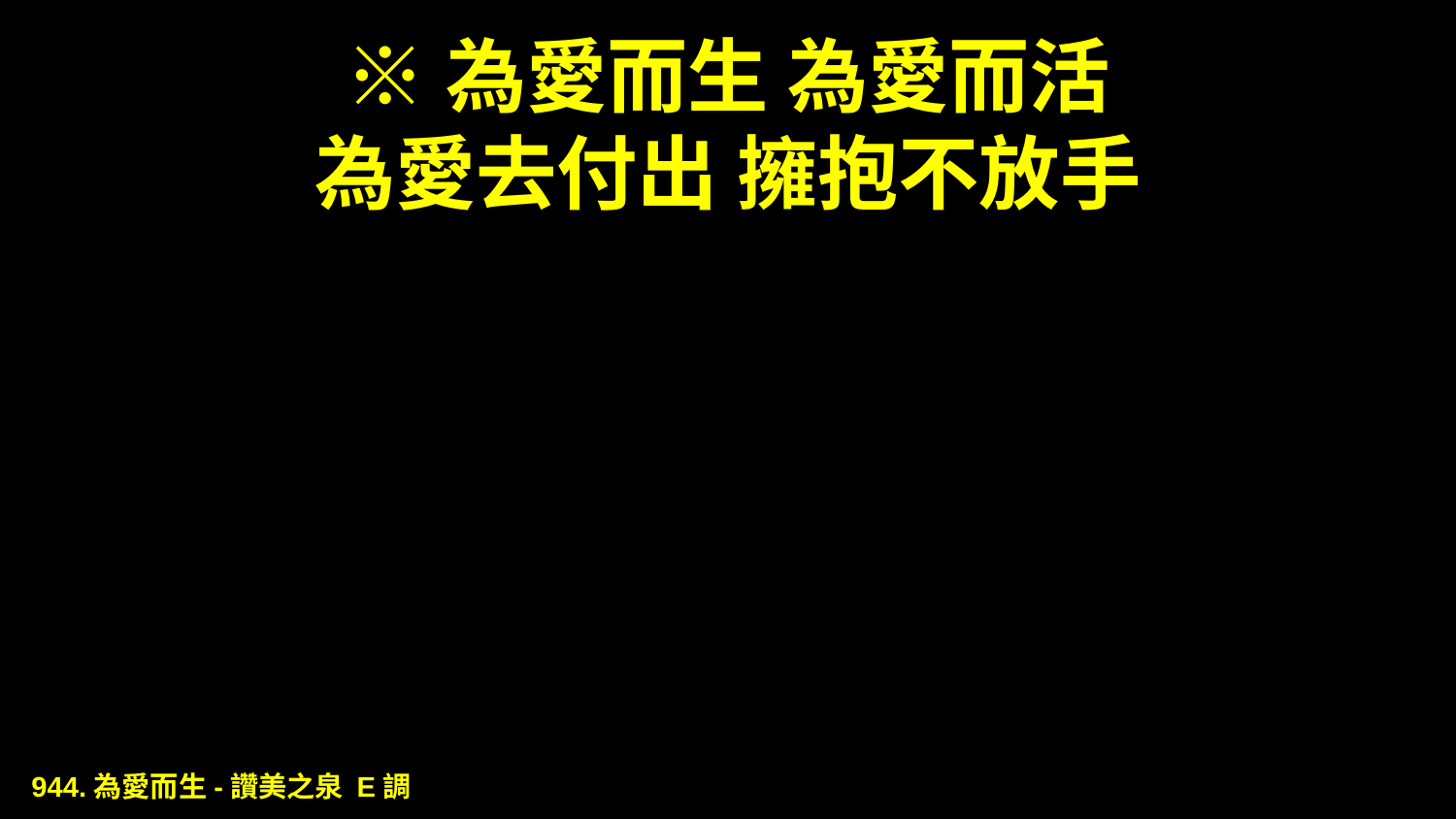

# ※為愛而生 為愛而活 為愛去付出 擁抱不放手
944.為愛而生-讚美之泉 E調